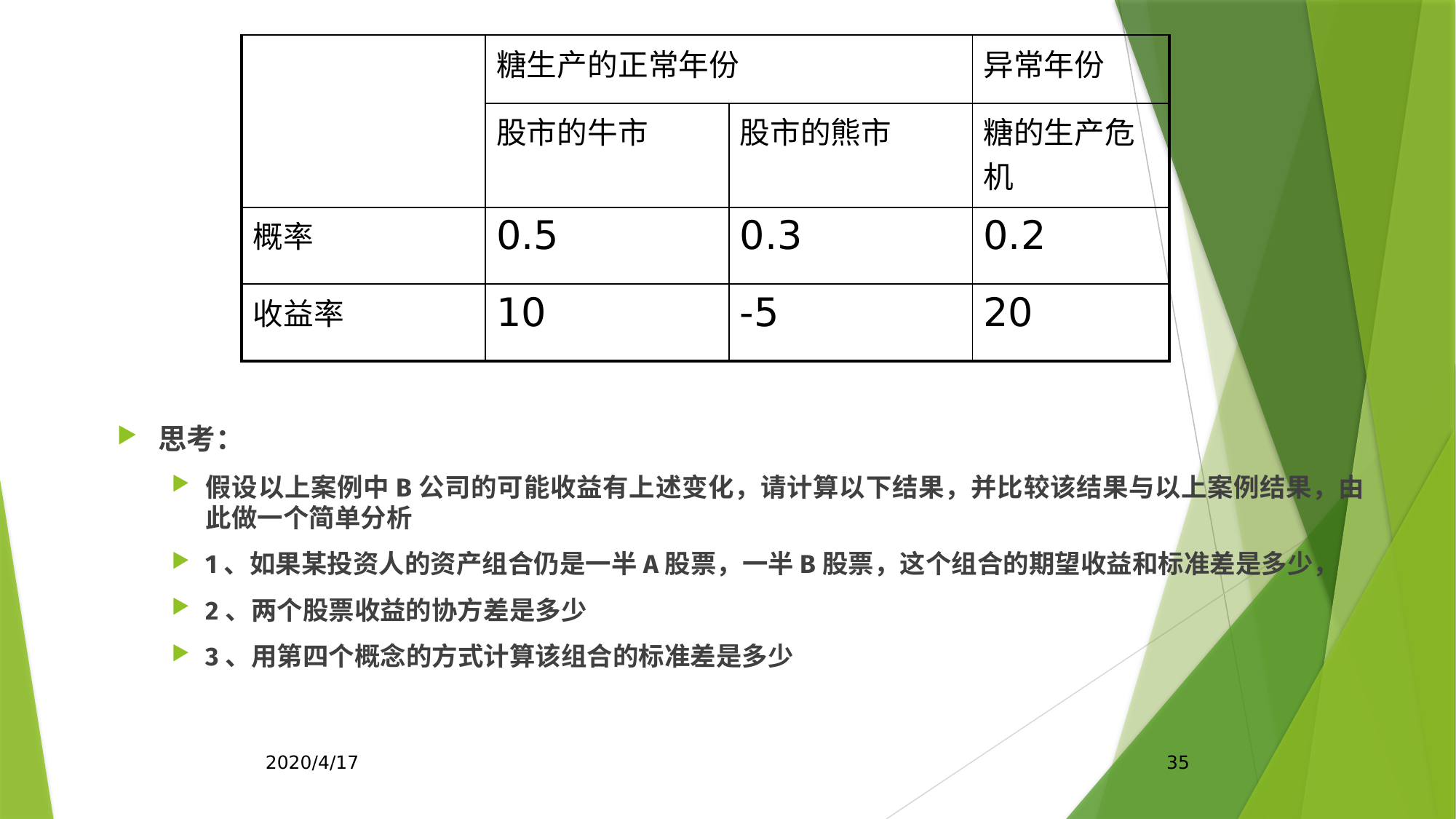

|  | 糖生产的正常年份 |  | 异常年份 |
| --- | --- | --- | --- |
|  | 股市的牛市 | 股市的熊市 | 糖的生产危机 |
| 概率 | 0.5 | 0.3 | 0.2 |
| 收益率 | 10 | -5 | 20 |
思考：
假设以上案例中B公司的可能收益有上述变化，请计算以下结果，并比较该结果与以上案例结果，由此做一个简单分析
1、如果某投资人的资产组合仍是一半A股票，一半B股票，这个组合的期望收益和标准差是多少，
2、两个股票收益的协方差是多少
3、用第四个概念的方式计算该组合的标准差是多少

2020/4/17
35